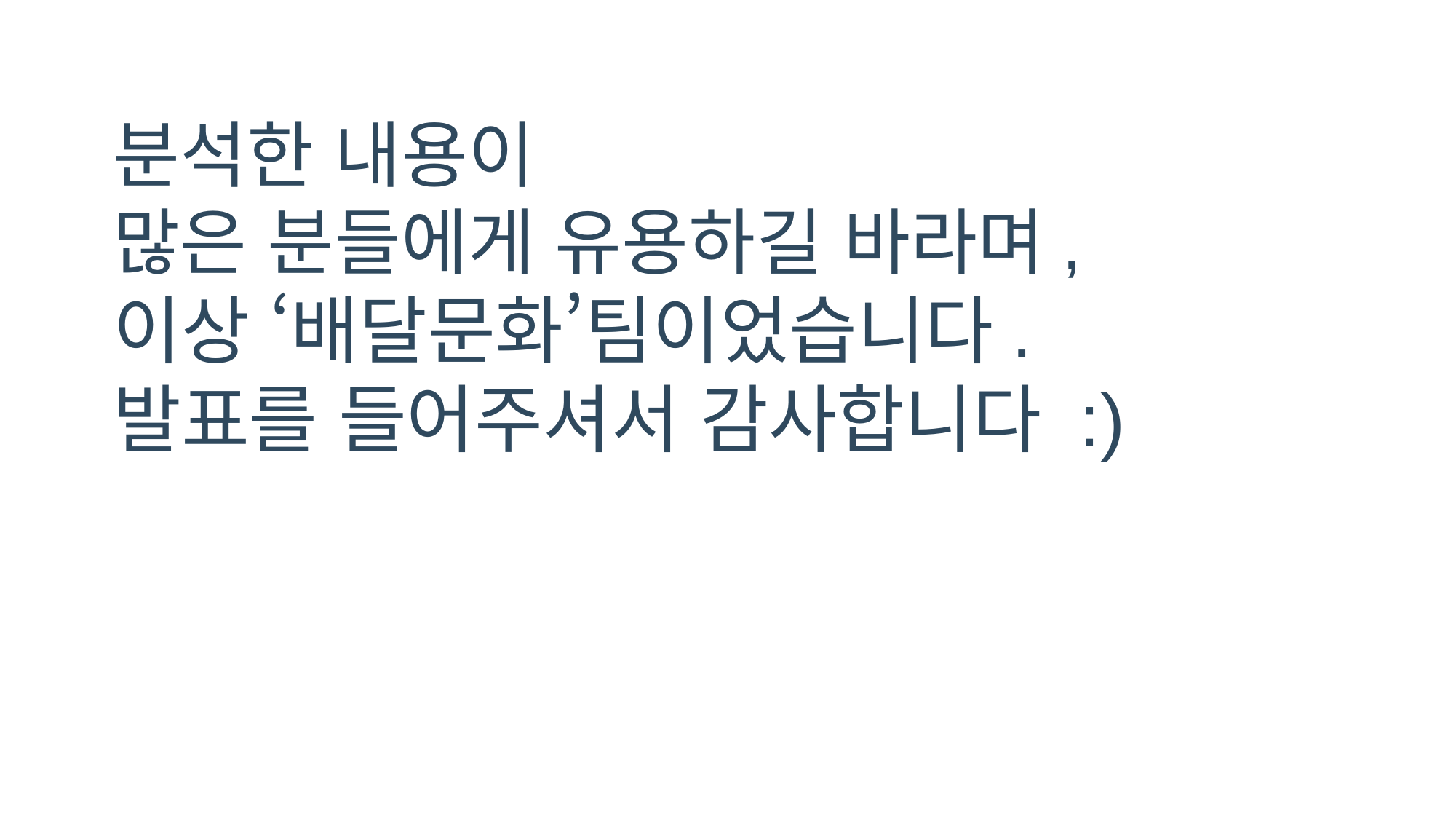

분석한 내용이
많은 분들에게 유용하길 바라며,
이상 ‘배달문화’팀이었습니다.
발표를 들어주셔서 감사합니다 :)